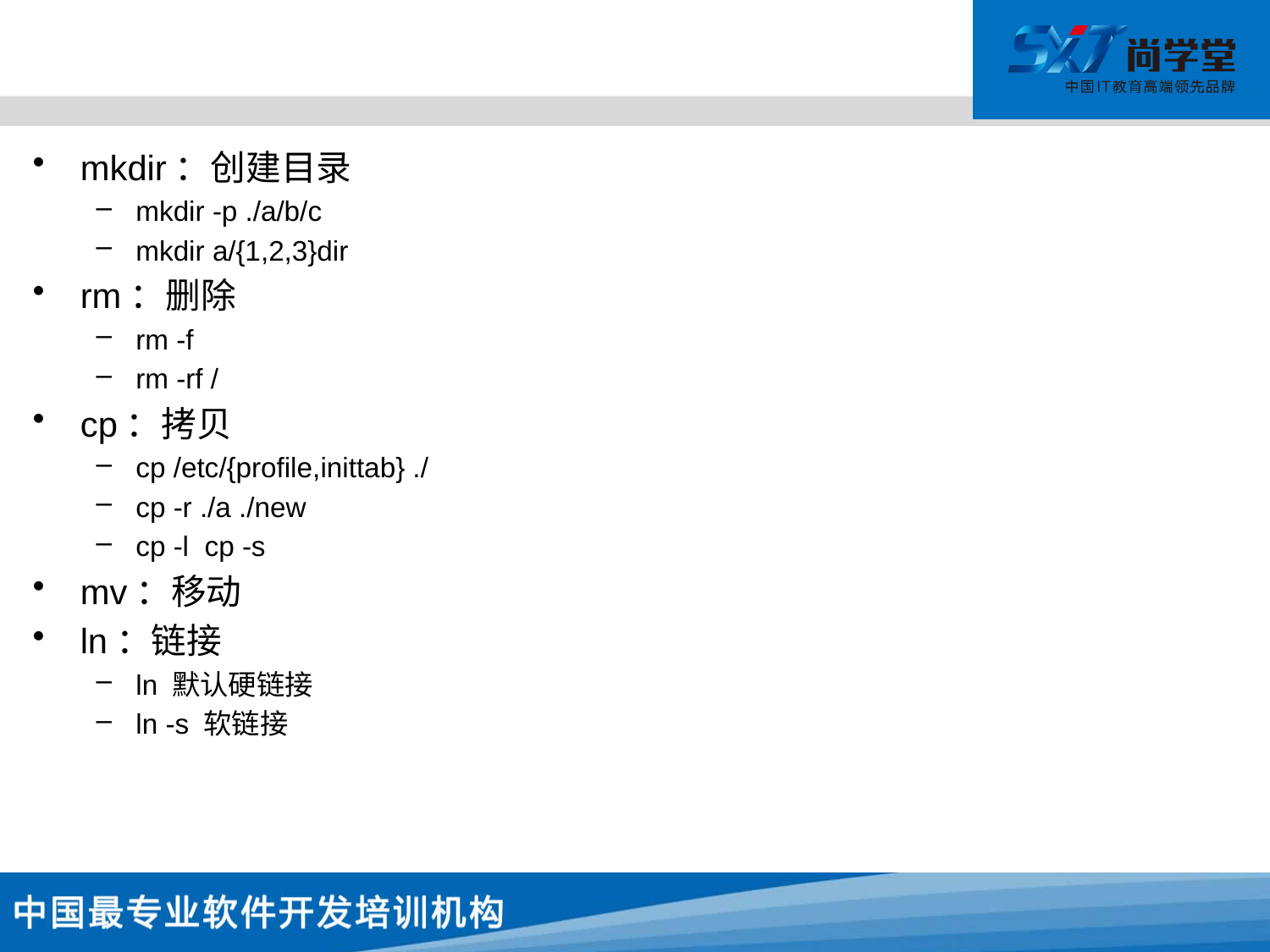

#
mkdir：创建目录
mkdir -p ./a/b/c
mkdir a/{1,2,3}dir
rm：删除
rm -f
rm -rf /
cp：拷贝
cp /etc/{profile,inittab} ./
cp -r ./a ./new
cp -l  cp -s
mv：移动
ln：链接
ln 默认硬链接
ln -s 软链接